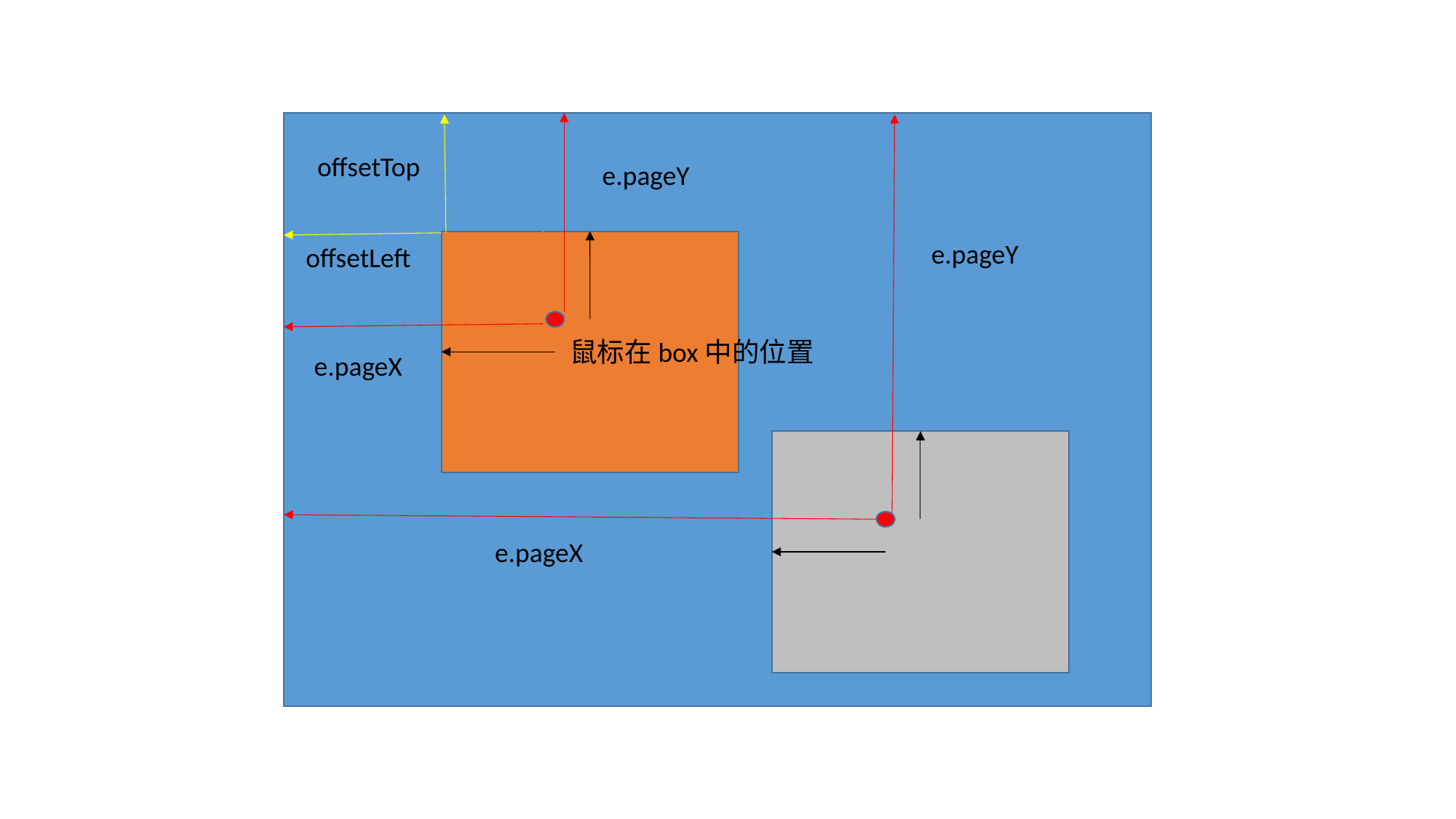

offsetTop
e.pageY

e.pageY
offsetLeft

鼠标在box中的位置
e.pageX

e.pageX